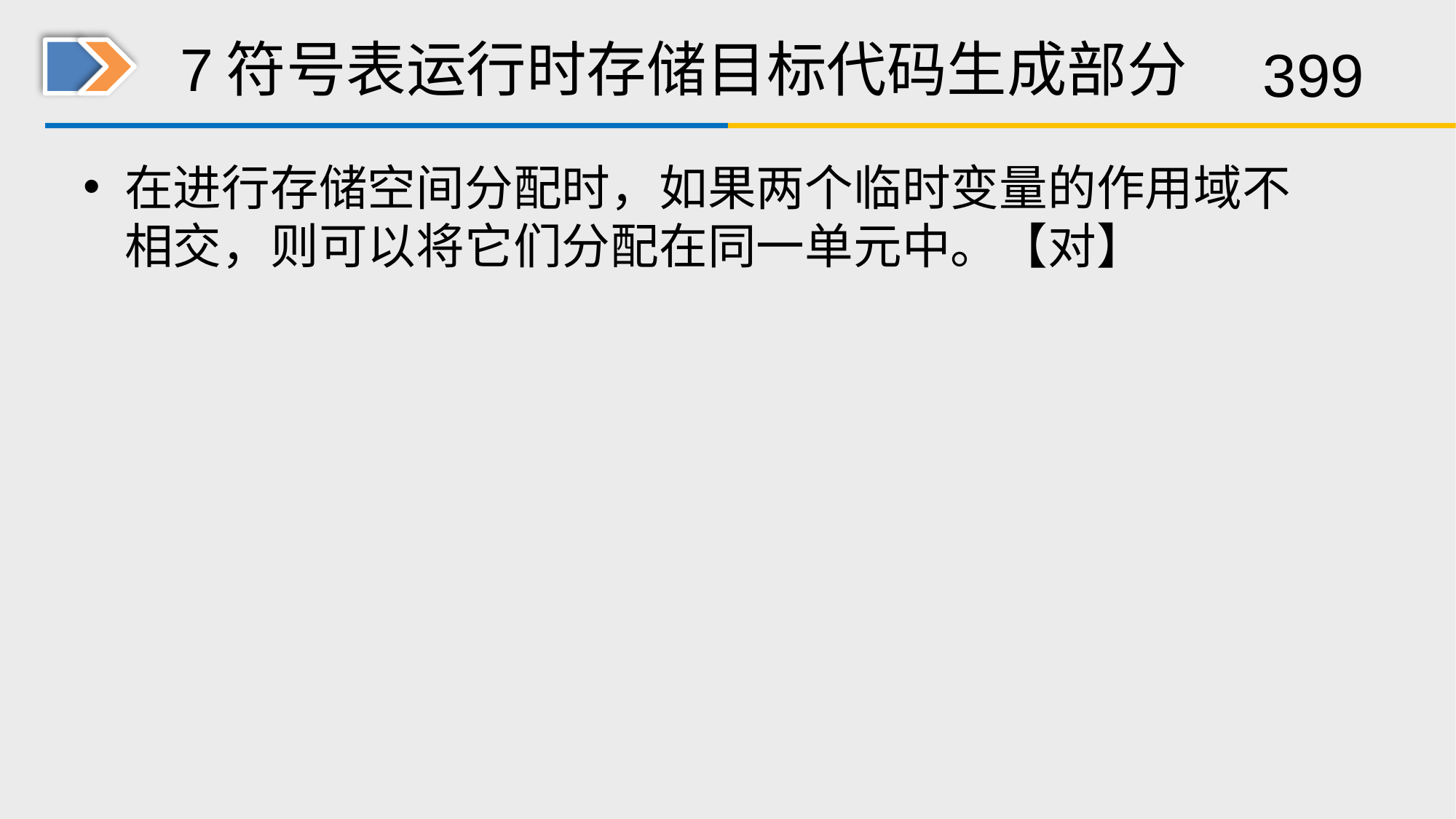

# 7符号表运行时存储目标代码生成部分
399
在进行存储空间分配时，如果两个临时变量的作用域不相交，则可以将它们分配在同一单元中。【对】